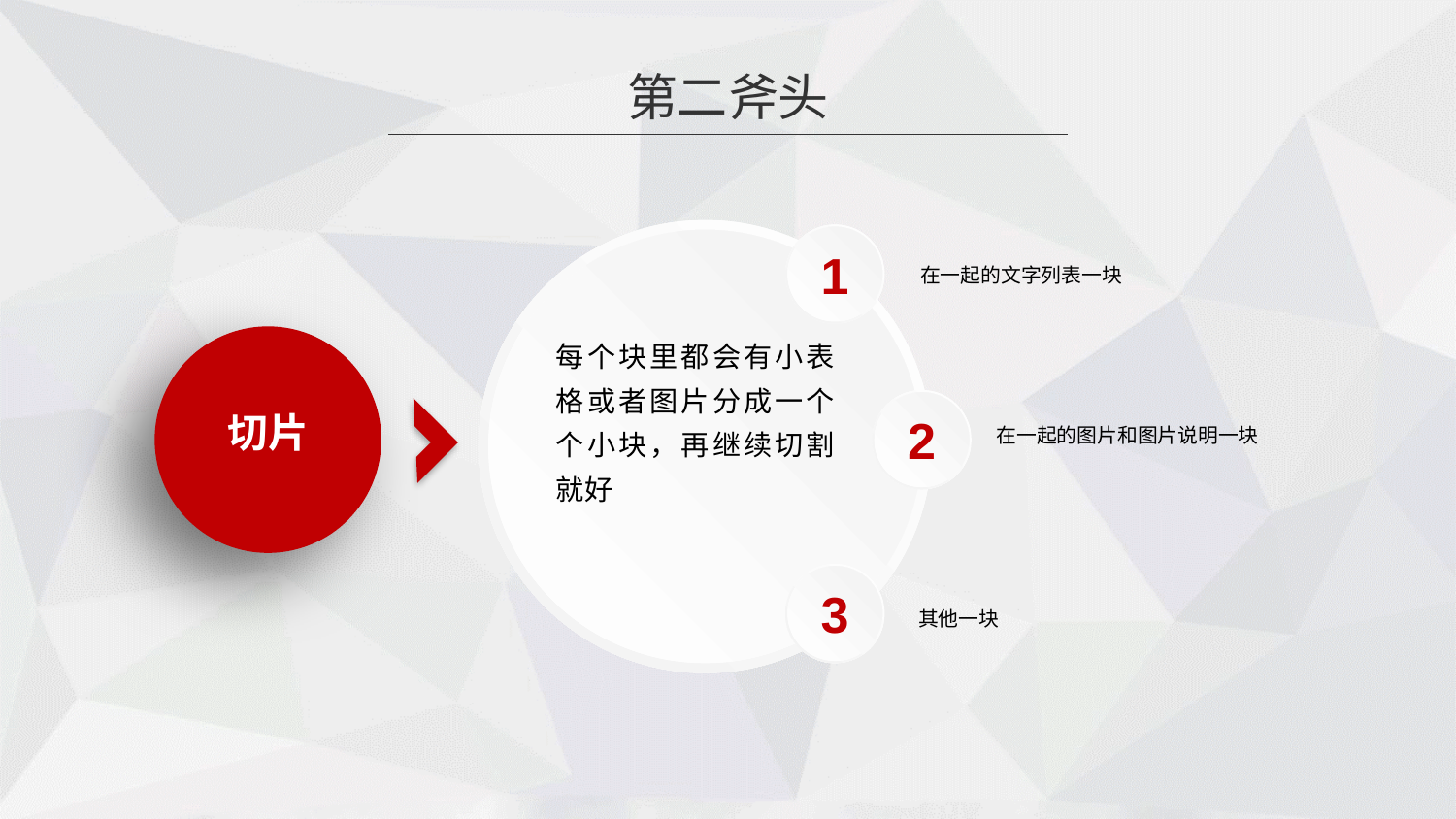

第二斧头

1
在一起的文字列表一块

每个块里都会有小表格或者图片分成一个个小块，再继续切割就好

2
切片

在一起的图片和图片说明一块

3
其他一块